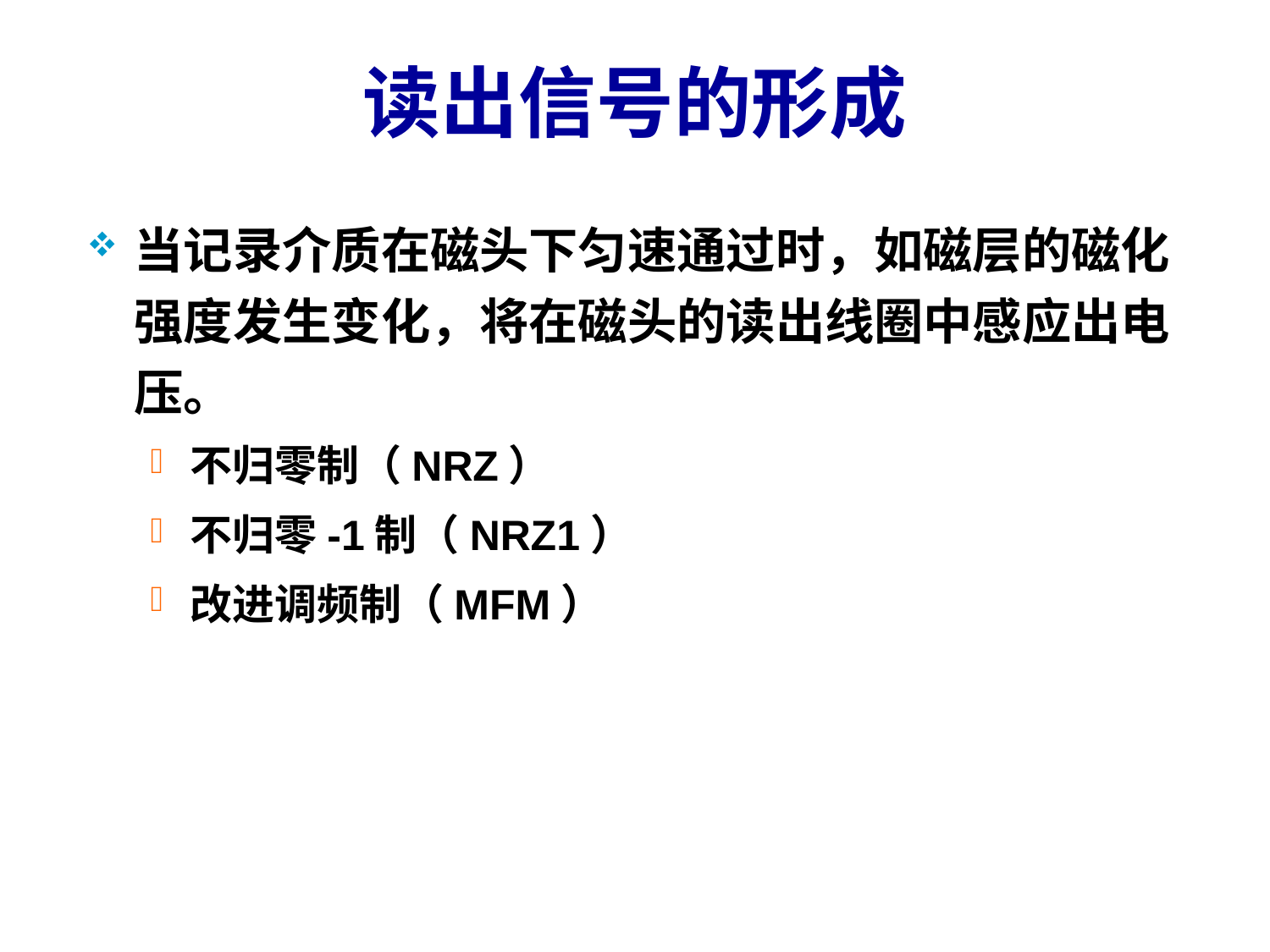

# 读出信号的形成
当记录介质在磁头下匀速通过时，如磁层的磁化强度发生变化，将在磁头的读出线圈中感应出电压。
不归零制（NRZ）
不归零-1制（NRZ1）
改进调频制（MFM）